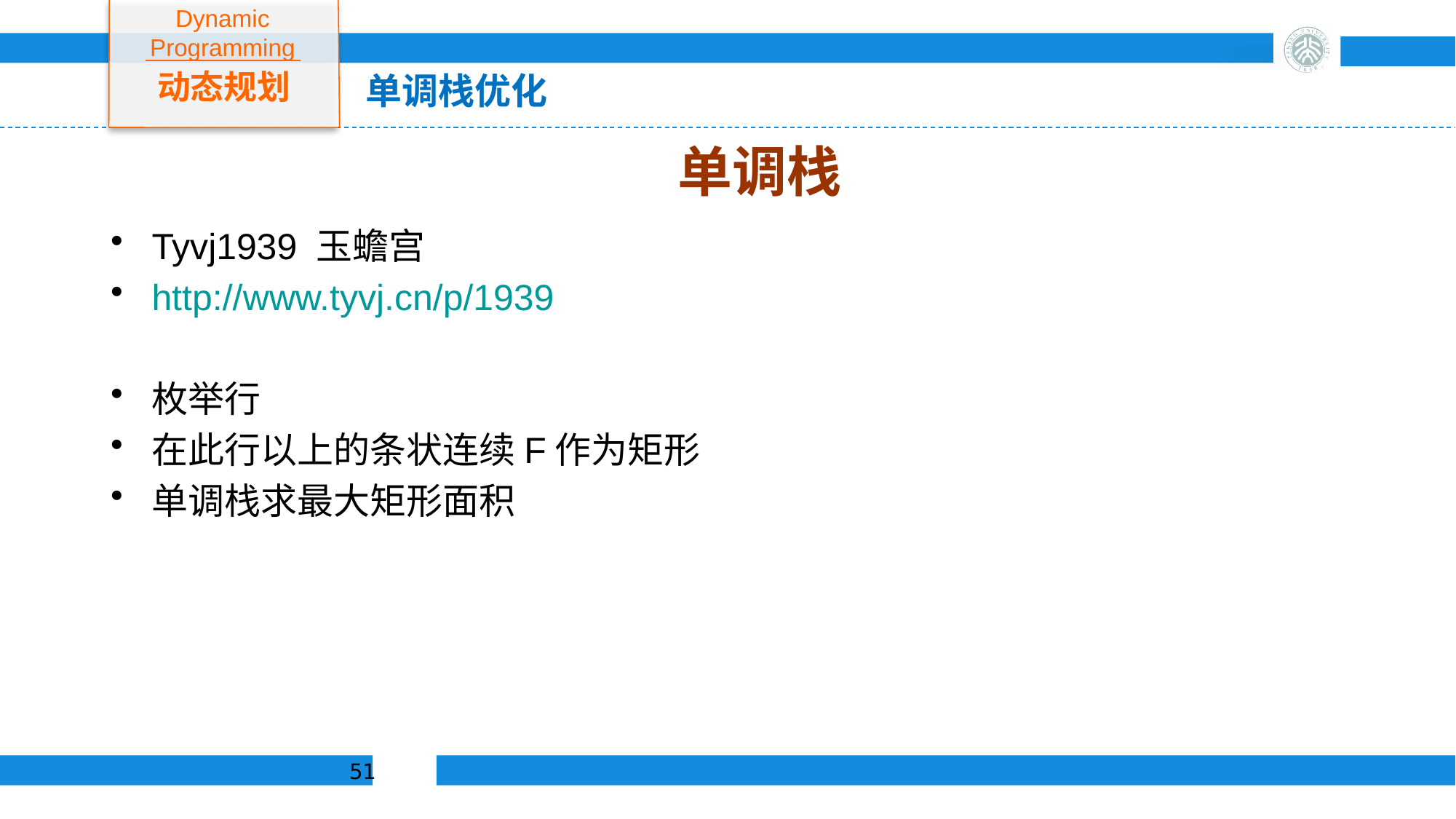

Dynamic Programming
动态规划
单调栈优化
单调栈
Tyvj1939 玉蟾宫
http://www.tyvj.cn/p/1939

枚举行
在此行以上的条状连续F作为矩形
单调栈求最大矩形面积